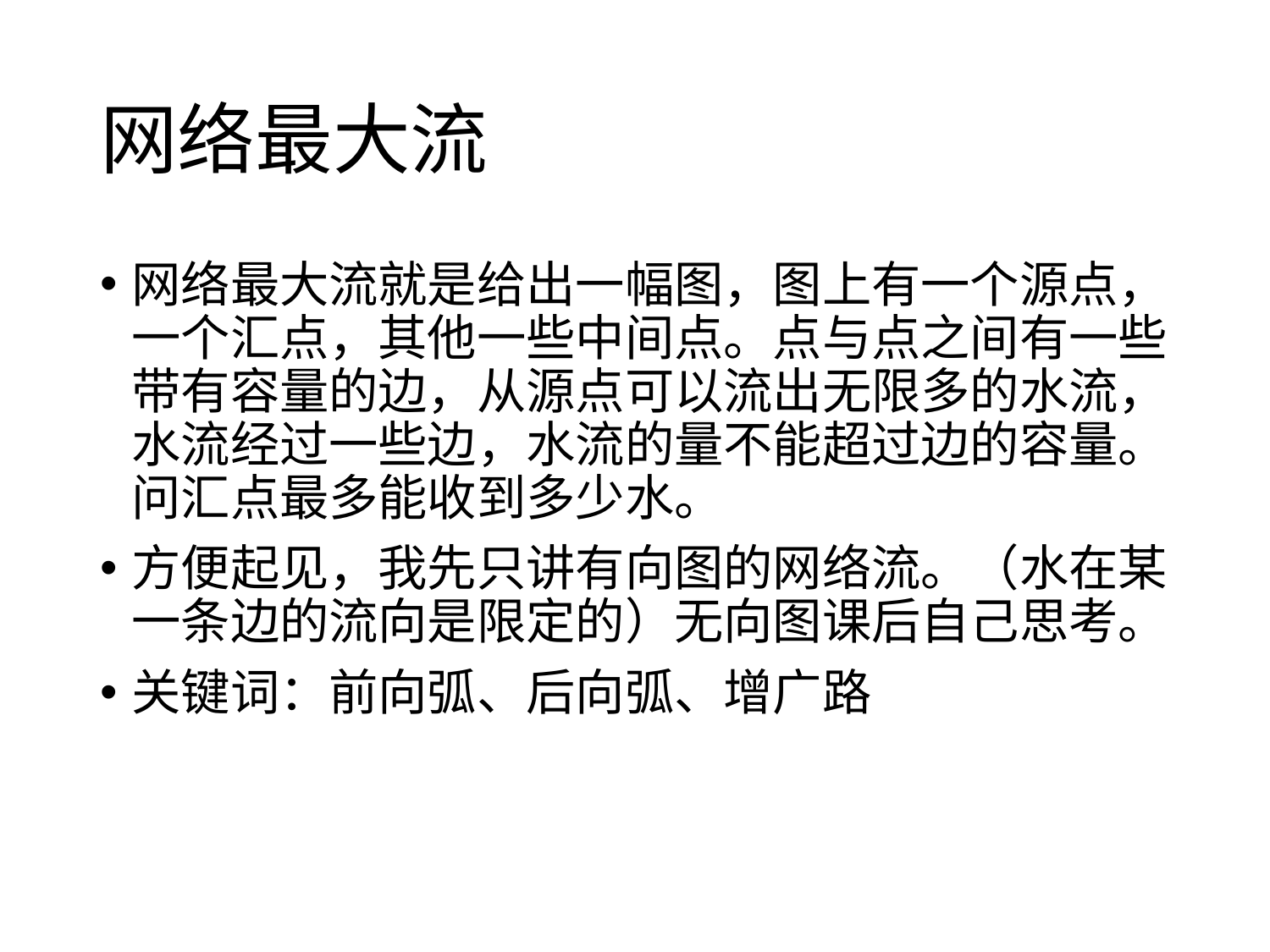

# 网络最大流
网络最大流就是给出一幅图，图上有一个源点，一个汇点，其他一些中间点。点与点之间有一些带有容量的边，从源点可以流出无限多的水流，水流经过一些边，水流的量不能超过边的容量。问汇点最多能收到多少水。
方便起见，我先只讲有向图的网络流。（水在某一条边的流向是限定的）无向图课后自己思考。
关键词：前向弧、后向弧、增广路